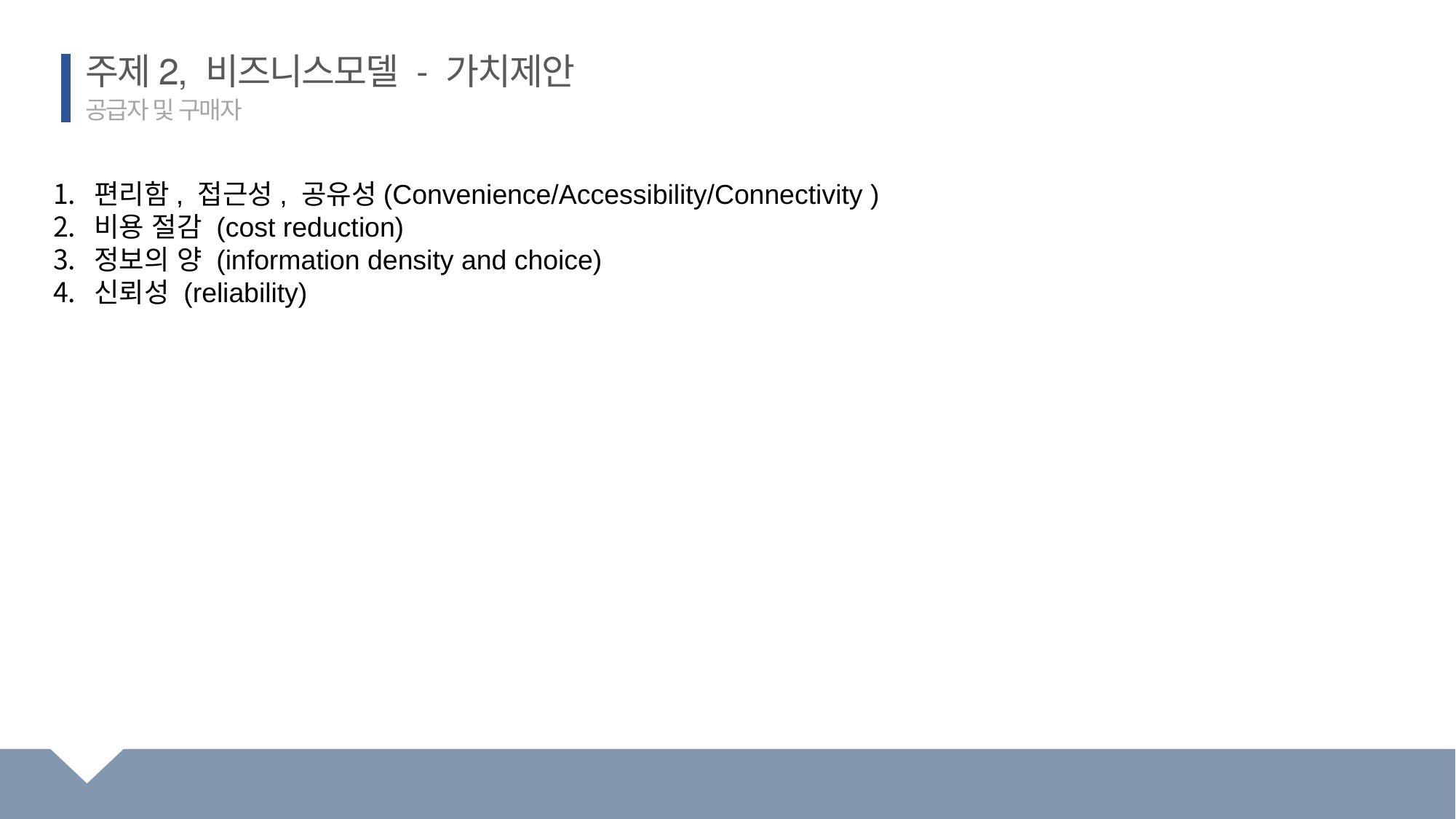

주제2, 비즈니스모델 - 가치제안
공급자 및 구매자
편리함, 접근성, 공유성(Convenience/Accessibility/Connectivity )
비용 절감 (cost reduction)
정보의 양 (information density and choice)
신뢰성 (reliability)

서울대학교 빅데이터 애널리틱스

디지털 경제와 경영전략